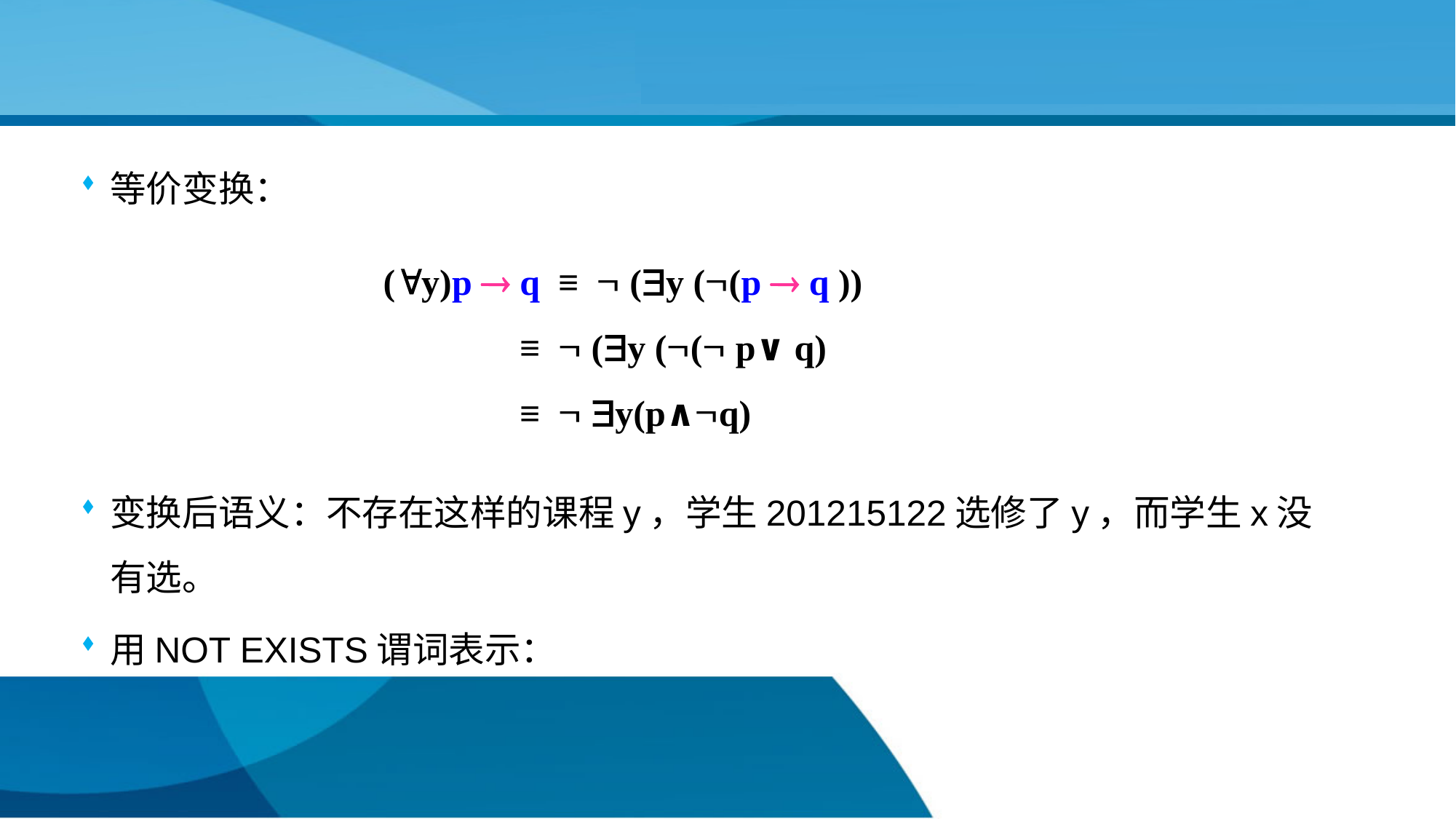

#
等价变换：

变换后语义：不存在这样的课程y，学生201215122选修了y，而学生x没有选。
用NOT EXISTS谓词表示：
(∀y)p → q  ≡  ¬ (∃y (¬(p → q ))
               ≡  ¬ (∃y (¬(¬ p∨ q)
               ≡  ¬ ∃y(p∧¬q)